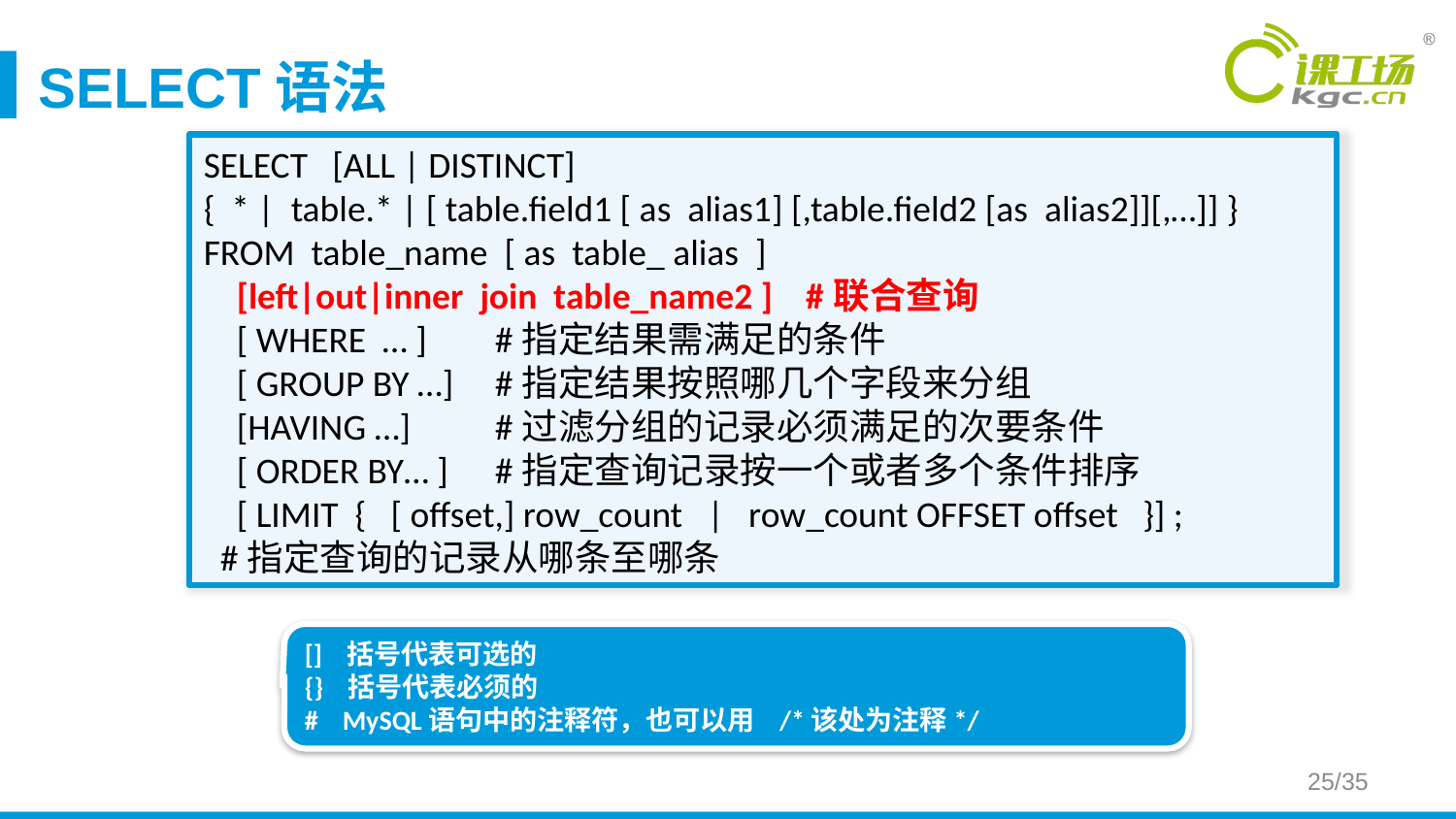

# SELECT语法
SELECT   [ALL | DISTINCT]
{  * |  table.* | [ table.field1 [ as  alias1] [,table.field2 [as  alias2]][,…]] }
FROM  table_name  [ as  table_ alias  ]
    [left|out|inner  join  table_name2 ]    #联合查询
    [ WHERE  … ]   	#指定结果需满足的条件
    [ GROUP BY …]	#指定结果按照哪几个字段来分组
    [HAVING …]	#过滤分组的记录必须满足的次要条件
    [ ORDER BY… ]	#指定查询记录按一个或者多个条件排序
    [ LIMIT  {   [ offset,] row_count   |   row_count OFFSET offset   }] ;
  #指定查询的记录从哪条至哪条
[]   括号代表可选的
{}   括号代表必须的
#    MySQL语句中的注释符，也可以用   /*该处为注释*/
25/35